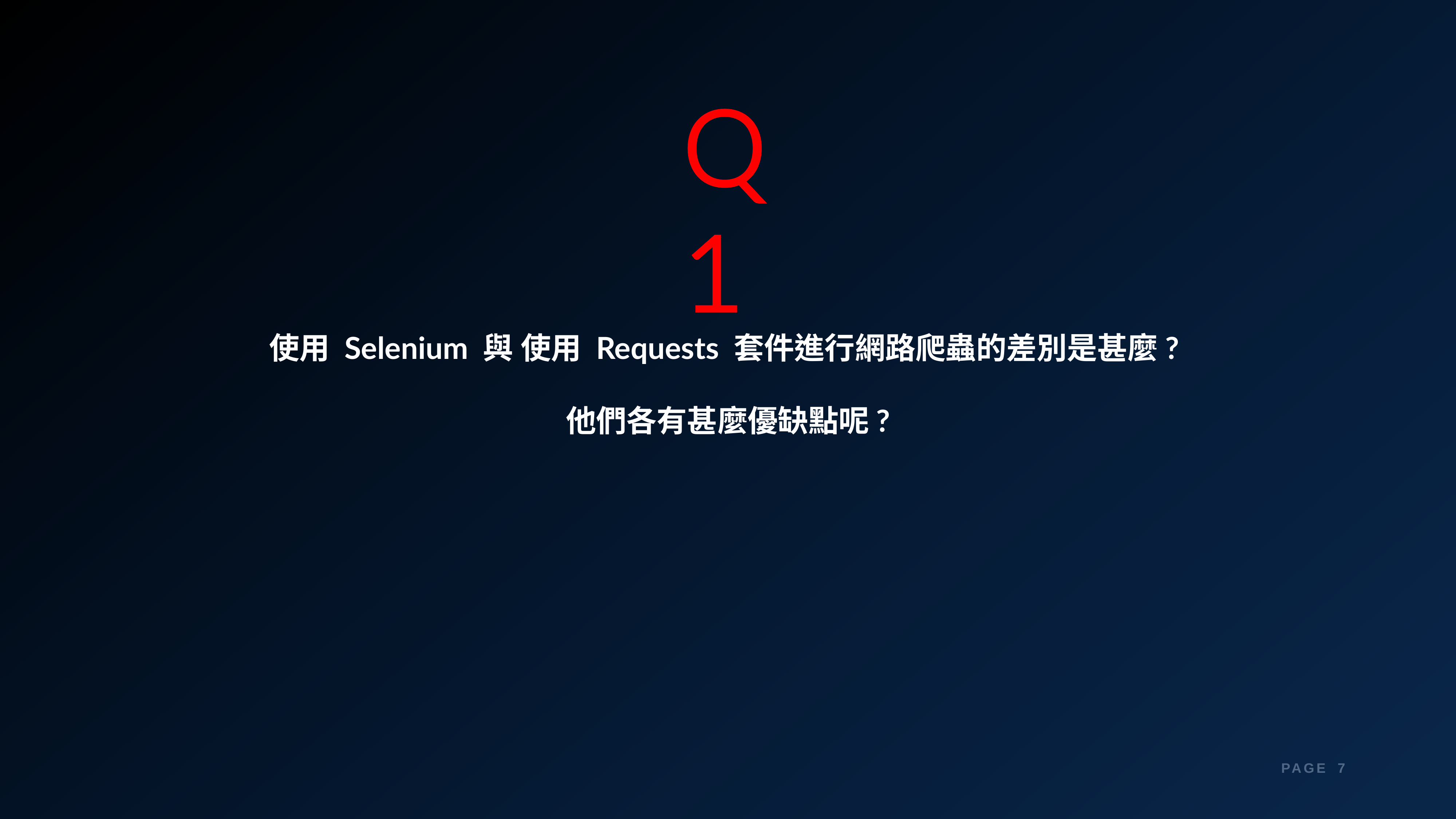

Q1
使用 Selenium 與 使用 Requests 套件進行網路爬蟲的差別是甚麼?

他們各有甚麼優缺點呢?